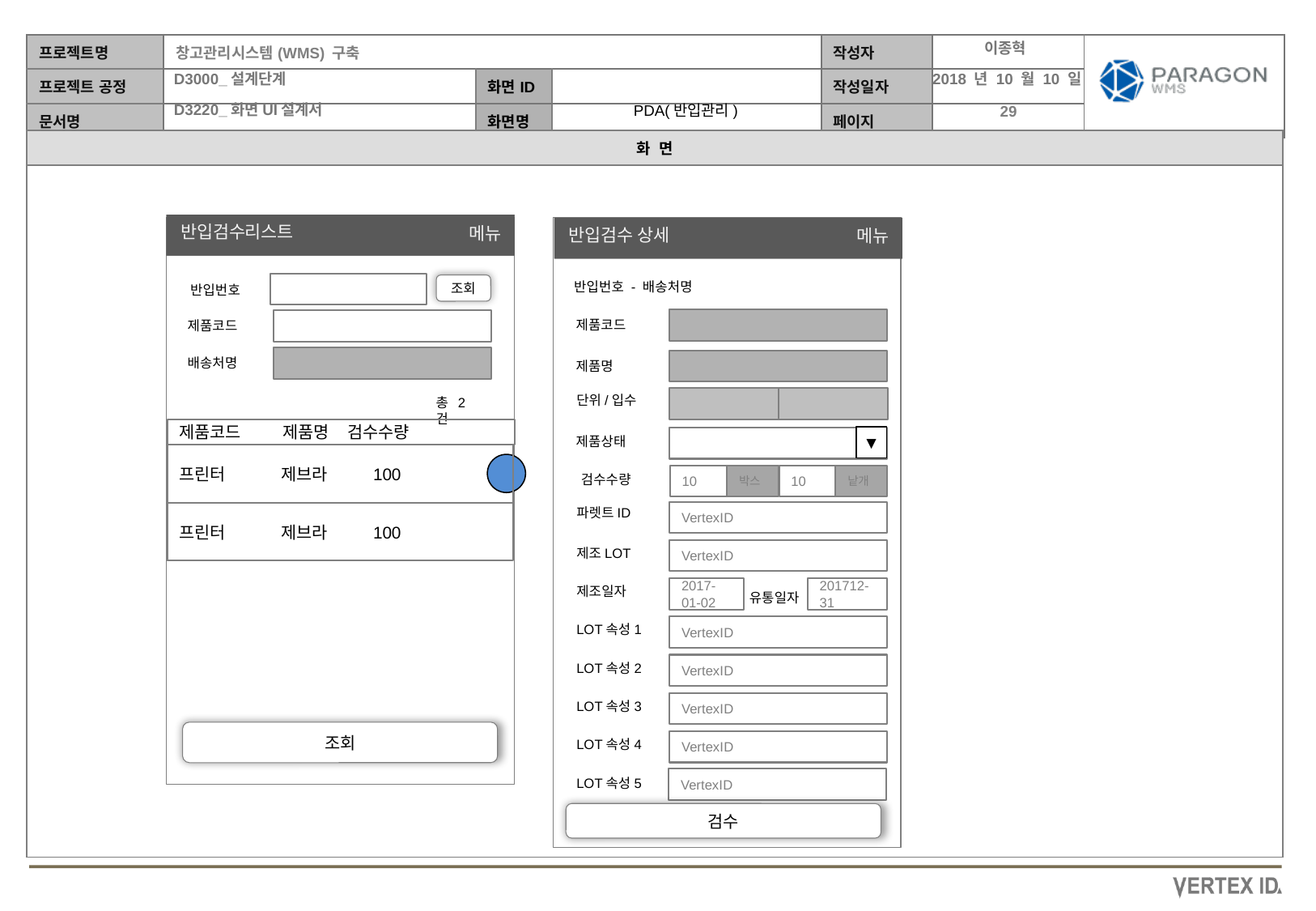

이종혁
2018 년 10 월 10 일
PDA(반입관리)

반입검수리스트
메뉴

      반입검수리스트 홍길동 (수원센터/버텍스)

반입검수 상세
)

      반입검수         홍길동 (수원센터/버텍스)

메뉴
반입번호 - 배송처명

조회
반입번호

제품코드
제품코드

배송처명

제품명
단위/입수

총2건
제품코드         제품명    검수수량
제품상태
▼

프린터            제브라         100

검수수량
박스
10
10
낱개
파렛트ID
VertexID
프린터            제브라         100
제조LOT
VertexID
제조일자
2017-01-02
201712-31
유통일자
LOT속성1
VertexID
LOT속성2
VertexID
LOT속성3
VertexID
조회
LOT속성4
VertexID
VertexID
LOT속성5
검수